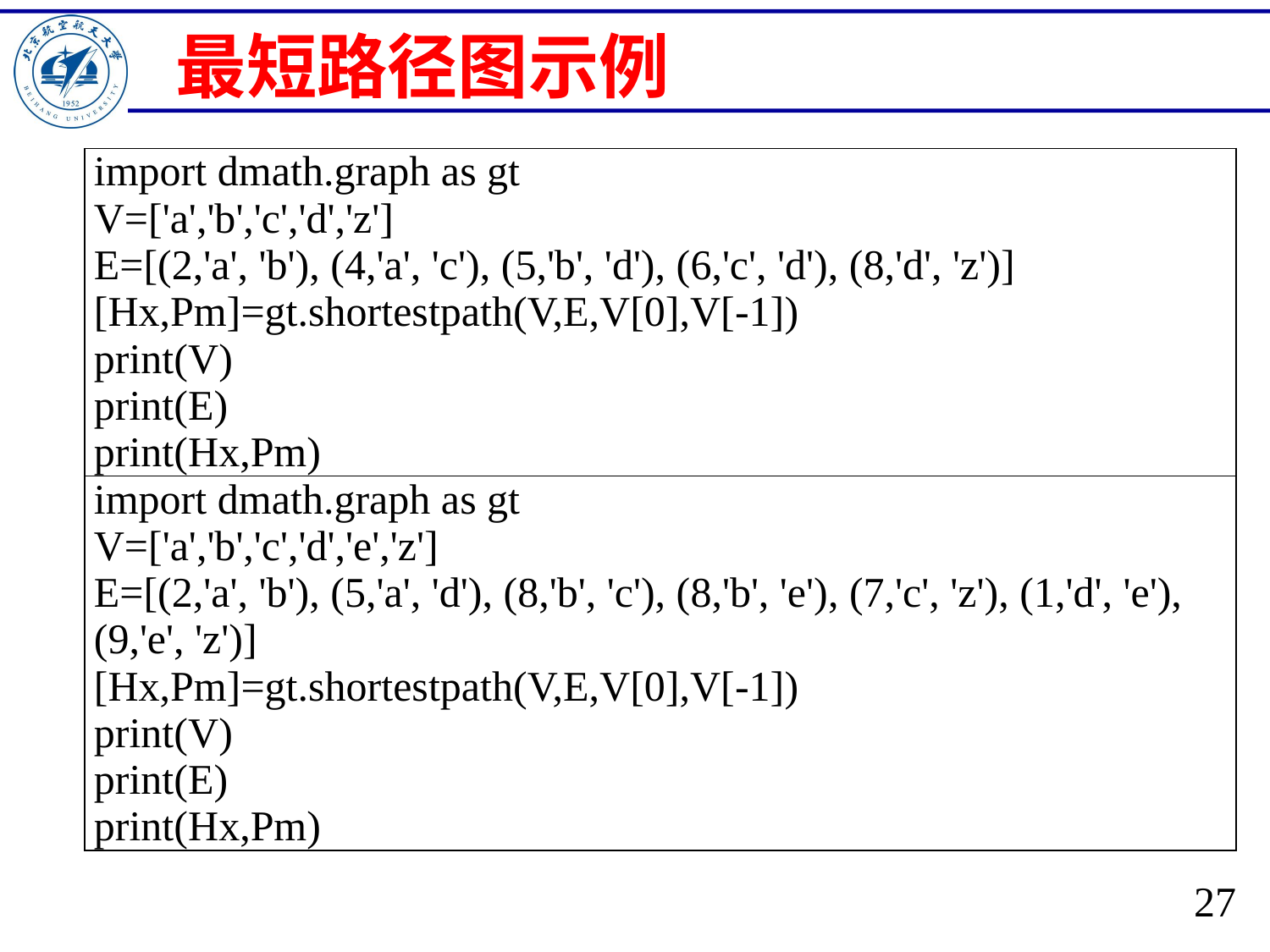

# 最短路径图示例
| import dmath.graph as gt V=['a','b','c','d','z'] E=[(2,'a', 'b'), (4,'a', 'c'), (5,'b', 'd'), (6,'c', 'd'), (8,'d', 'z')] [Hx,Pm]=gt.shortestpath(V,E,V[0],V[-1]) print(V) print(E) print(Hx,Pm) |
| --- |
| import dmath.graph as gt V=['a','b','c','d','e','z'] E=[(2,'a', 'b'), (5,'a', 'd'), (8,'b', 'c'), (8,'b', 'e'), (7,'c', 'z'), (1,'d', 'e'), (9,'e', 'z')] [Hx,Pm]=gt.shortestpath(V,E,V[0],V[-1]) print(V) print(E) print(Hx,Pm) |